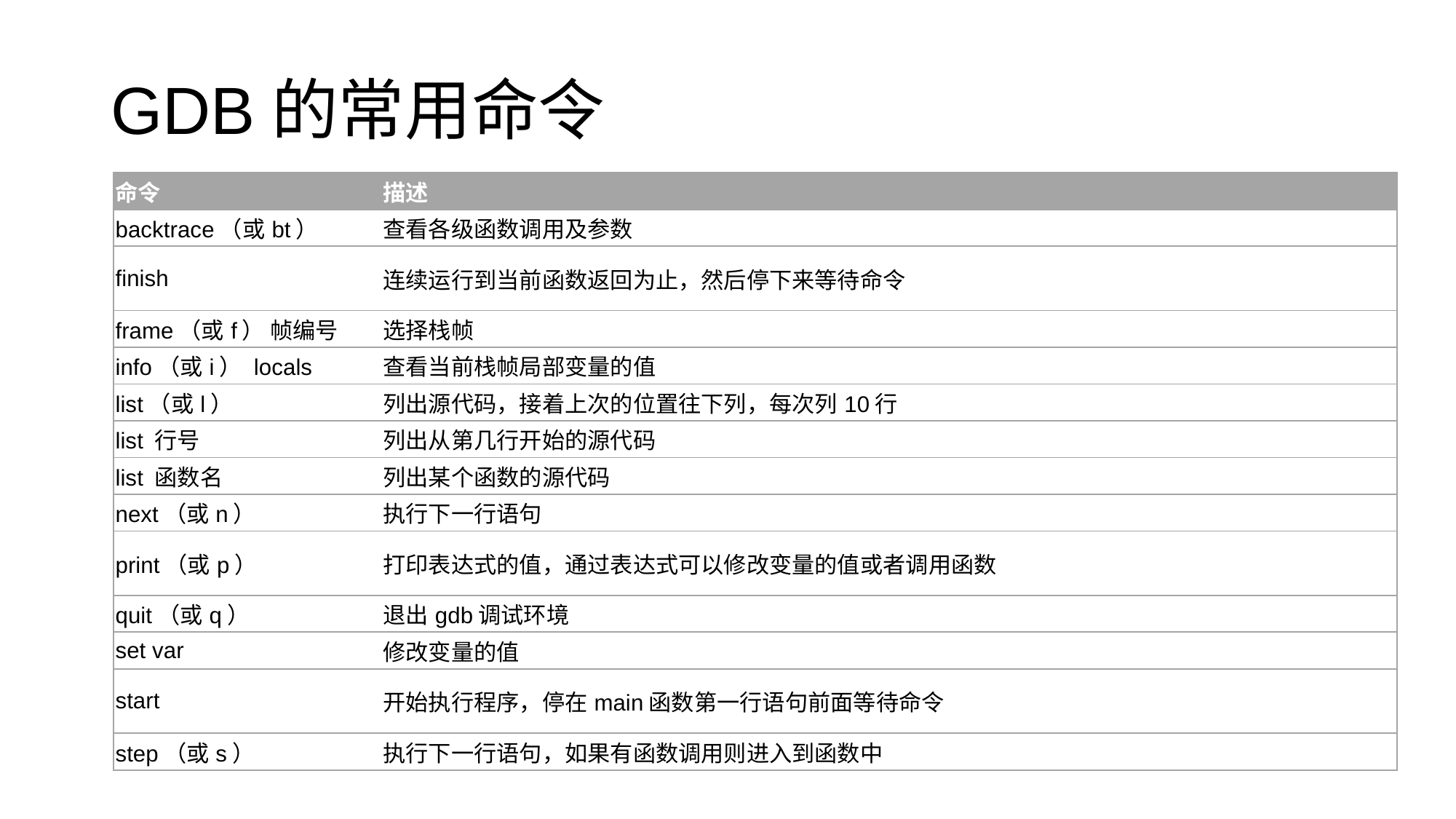

# GDB的常用命令
| 命令 | 描述 |
| --- | --- |
| backtrace（或bt） | 查看各级函数调用及参数 |
| finish | 连续运行到当前函数返回为止，然后停下来等待命令 |
| frame（或f） 帧编号 | 选择栈帧 |
| info（或i） locals | 查看当前栈帧局部变量的值 |
| list（或l） | 列出源代码，接着上次的位置往下列，每次列10行 |
| list 行号 | 列出从第几行开始的源代码 |
| list 函数名 | 列出某个函数的源代码 |
| next（或n） | 执行下一行语句 |
| print（或p） | 打印表达式的值，通过表达式可以修改变量的值或者调用函数 |
| quit（或q） | 退出gdb调试环境 |
| set var | 修改变量的值 |
| start | 开始执行程序，停在main函数第一行语句前面等待命令 |
| step（或s） | 执行下一行语句，如果有函数调用则进入到函数中 |